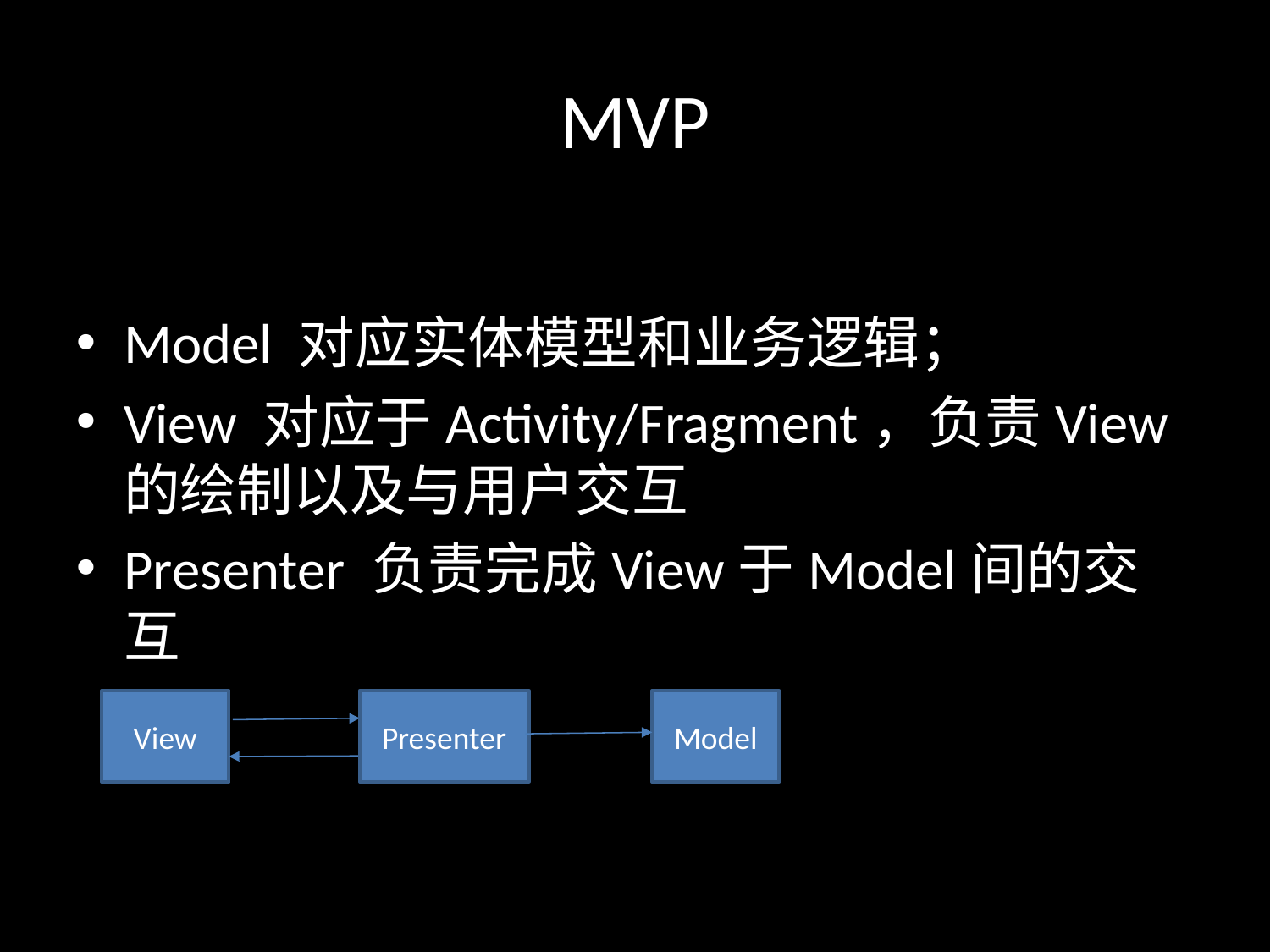

# MVP

Model 对应实体模型和业务逻辑；
View 对应于Activity/Fragment，负责View的绘制以及与用户交互
Presenter 负责完成View于Model间的交互

View
Presenter
Model